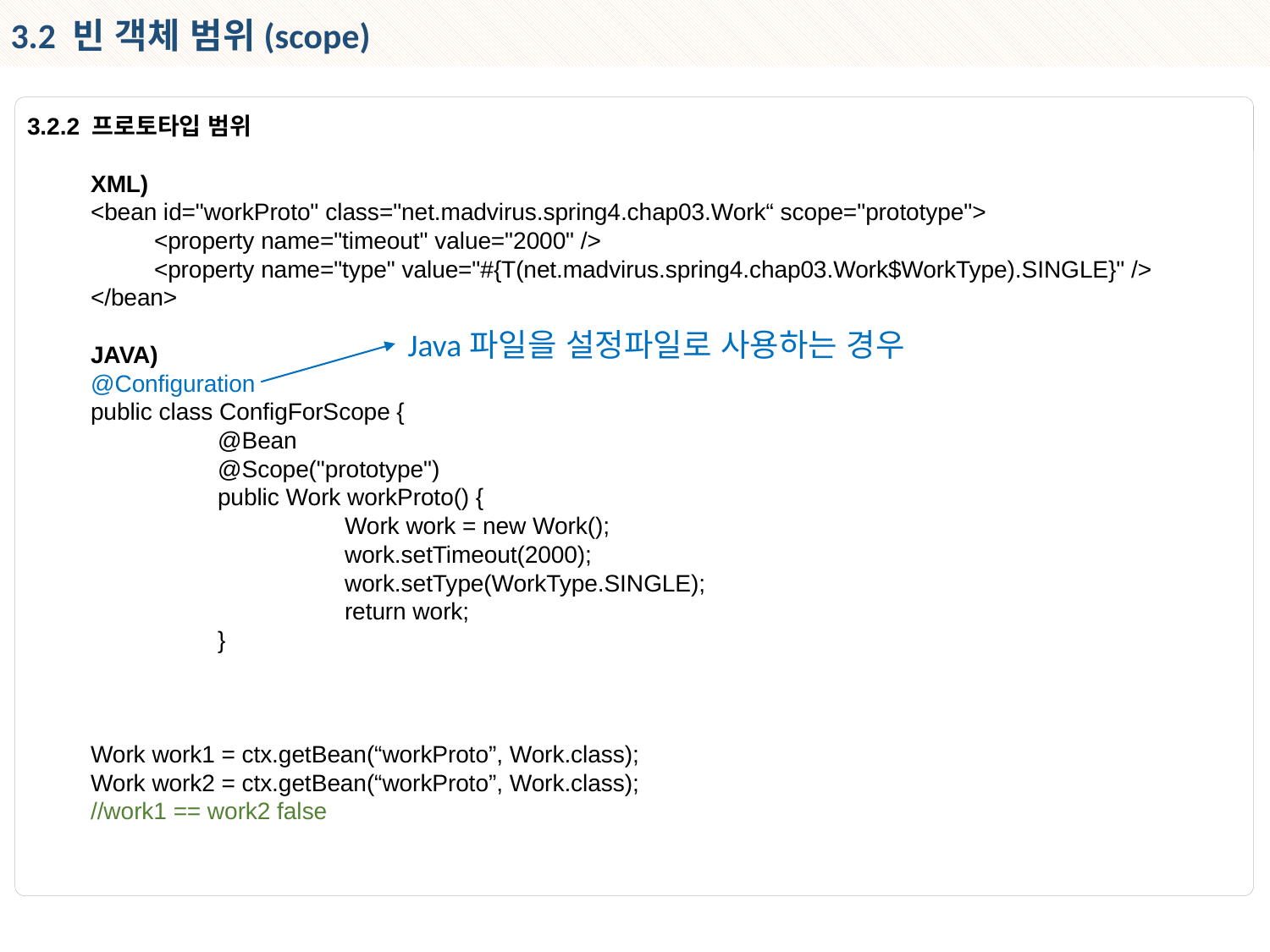

3.2 빈 객체 범위(scope)
3.2.2 프로토타입 범위

XML)
<bean id="workProto" class="net.madvirus.spring4.chap03.Work“ scope="prototype">
	<property name="timeout" value="2000" />
	<property name="type" value="#{T(net.madvirus.spring4.chap03.Work$WorkType).SINGLE}" />
</bean>

JAVA)
@Configuration
public class ConfigForScope {
	@Bean
	@Scope("prototype")
	public Work workProto() {
		Work work = new Work();
		work.setTimeout(2000);
		work.setType(WorkType.SINGLE);
		return work;
	}

Work work1 = ctx.getBean(“workProto”, Work.class);
Work work2 = ctx.getBean(“workProto”, Work.class);
//work1 == work2 false

Java파일을 설정파일로 사용하는 경우